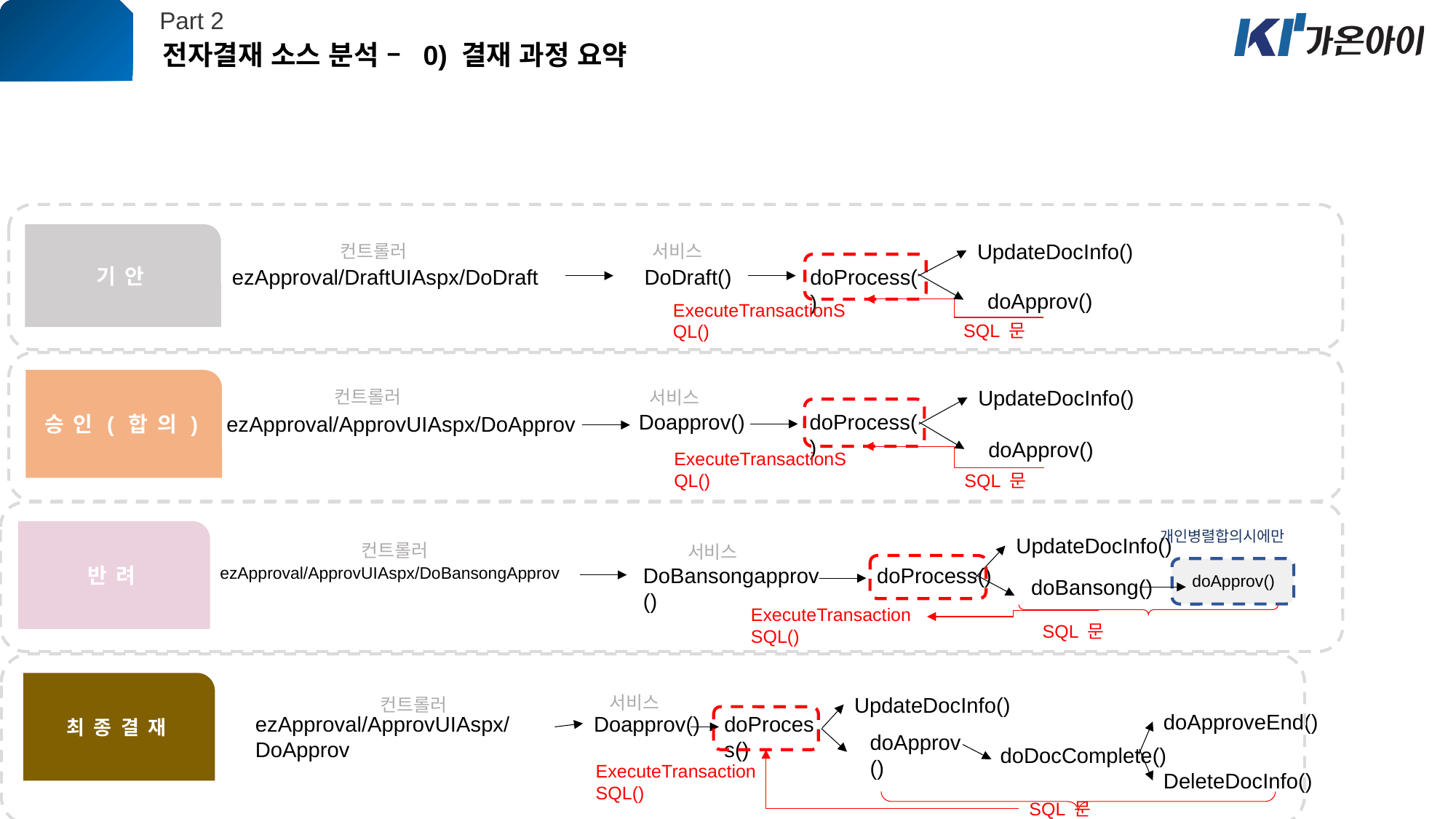

Part 2
전자결재 소스 분석 –  0) 결재 과정 요약

기안
UpdateDocInfo()
컨트롤러
서비스

DoDraft()
ezApproval/DraftUIAspx/DoDraft
doProcess()
doApprov()
ExecuteTransactionSQL()
SQL 문

승인(합의)
UpdateDocInfo()
컨트롤러
서비스

doProcess()
Doapprov()
ezApproval/ApprovUIAspx/DoApprov
doApprov()
ExecuteTransactionSQL()
SQL 문

반려
UpdateDocInfo()
컨트롤러
서비스

ezApproval/ApprovUIAspx/DoBansongApprov
DoBansongapprov()
doProcess()
doApprov()
doBansong()
ExecuteTransactionSQL()
SQL 문
개인병렬합의시에만

최종결재
서비스
UpdateDocInfo()
컨트롤러
doApproveEnd()
Doapprov()
doProcess()
ezApproval/ApprovUIAspx/DoApprov

doApprov()
doDocComplete()
ExecuteTransactionSQL()
DeleteDocInfo()
SQL 문